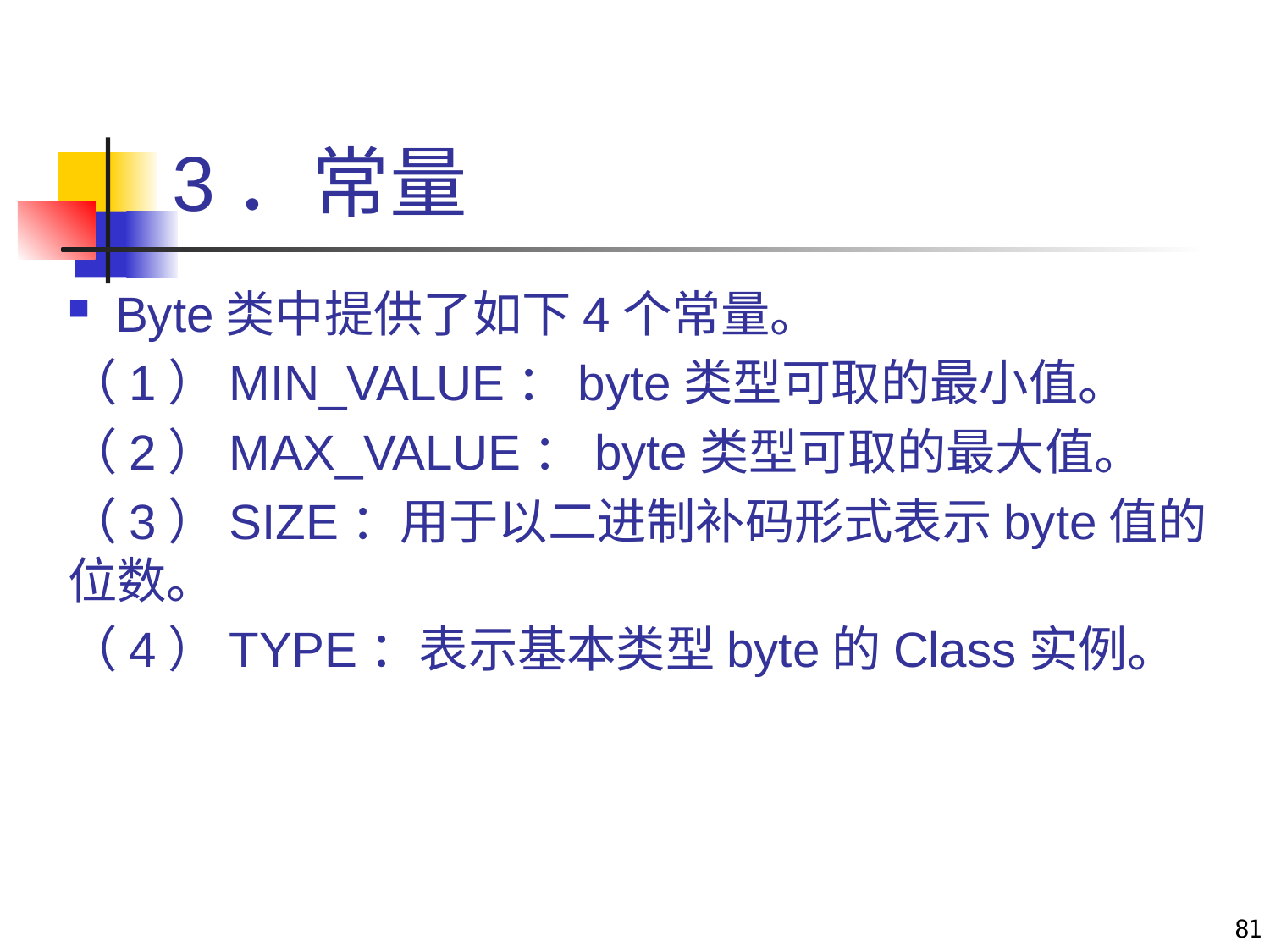

# 3．常量
Byte类中提供了如下4个常量。
（1）MIN_VALUE：byte类型可取的最小值。
（2）MAX_VALUE：byte类型可取的最大值。
（3）SIZE：用于以二进制补码形式表示byte值的位数。
（4）TYPE：表示基本类型byte的Class实例。
81